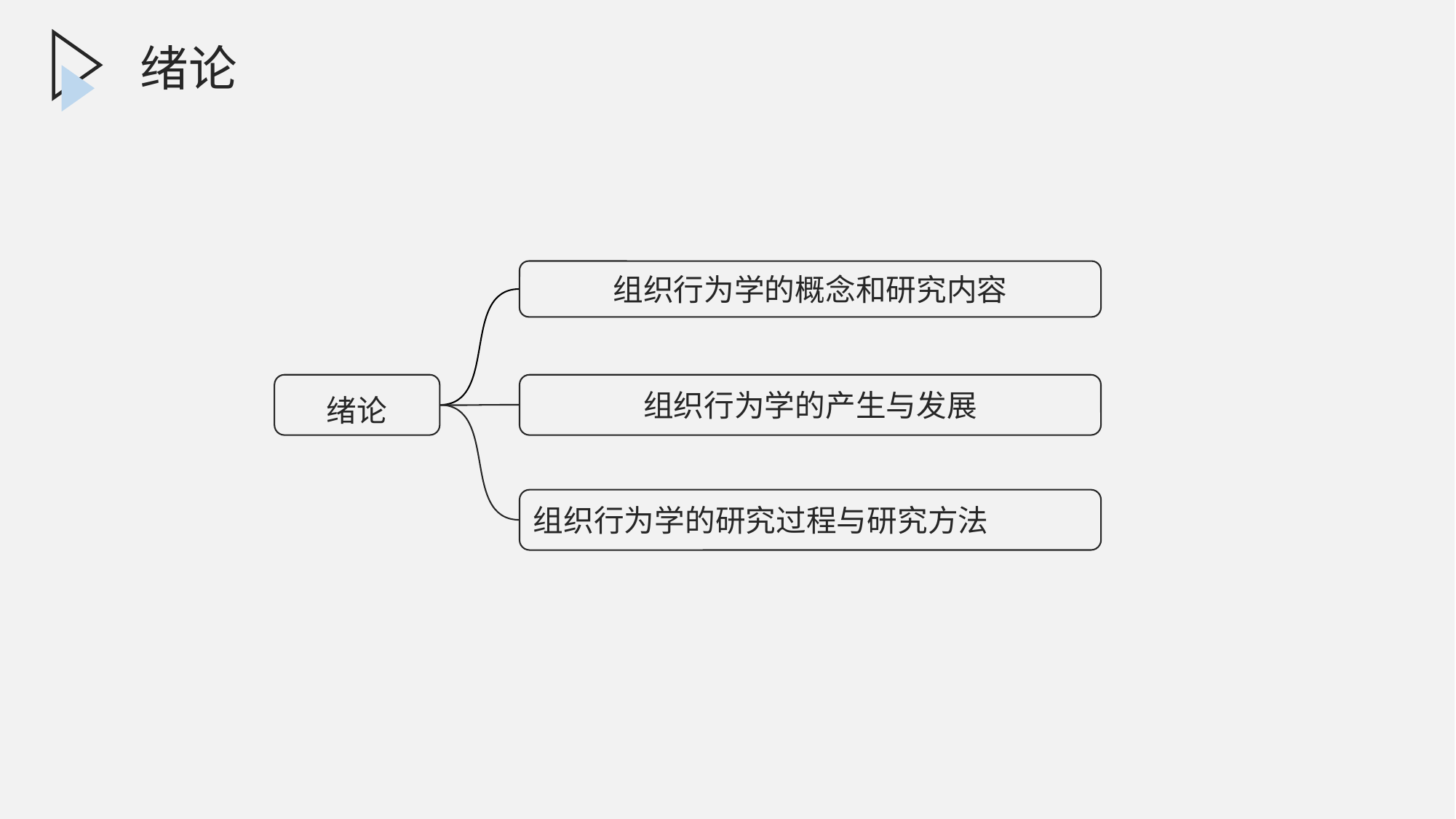

绪论
组织行为学的概念和研究内容
绪论
组织行为学的产生与发展
组织行为学的研究过程与研究方法